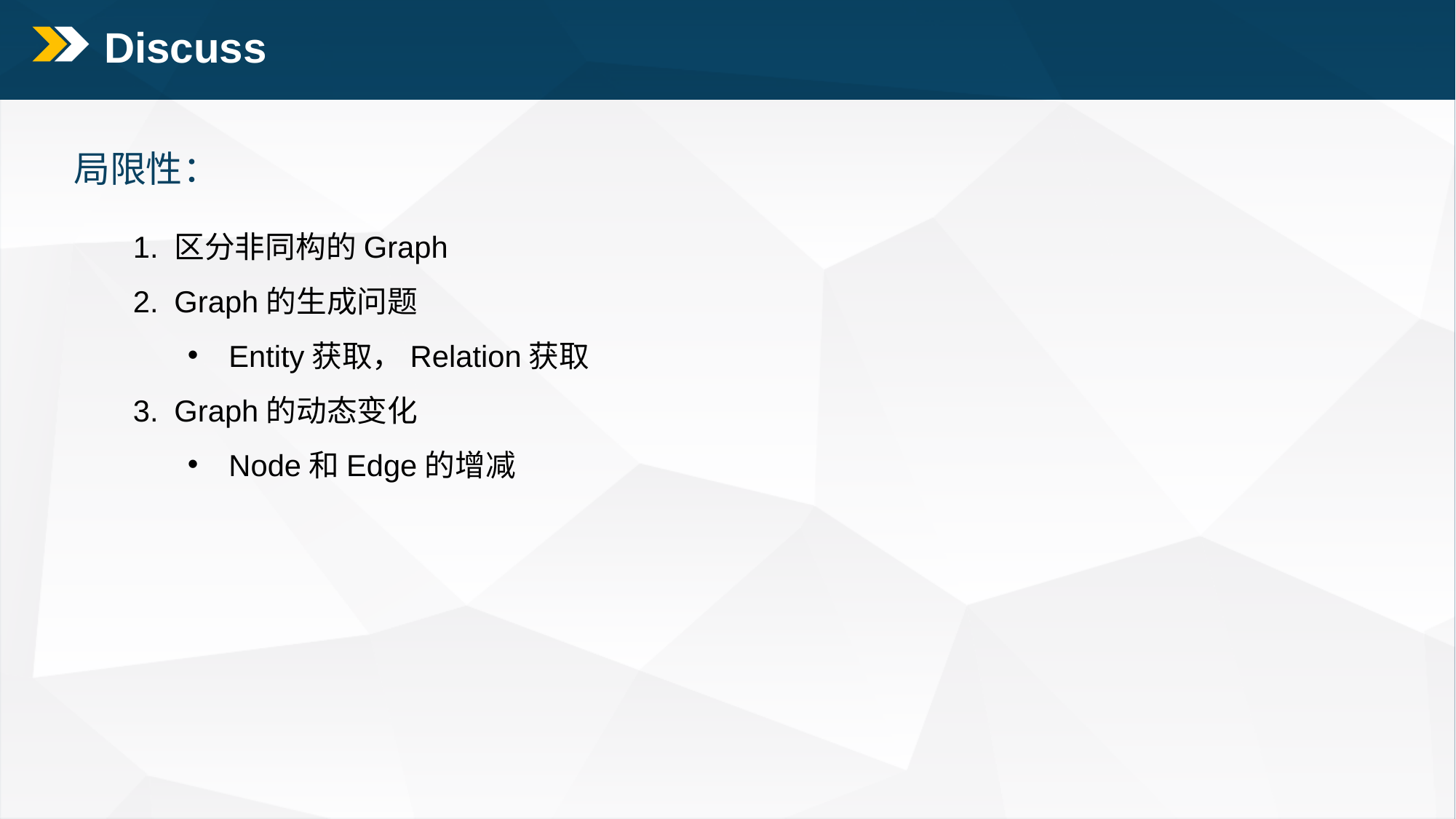

Discuss

局限性：
区分非同构的Graph
Graph的生成问题
Entity获取，Relation获取
Graph的动态变化
Node和Edge的增减